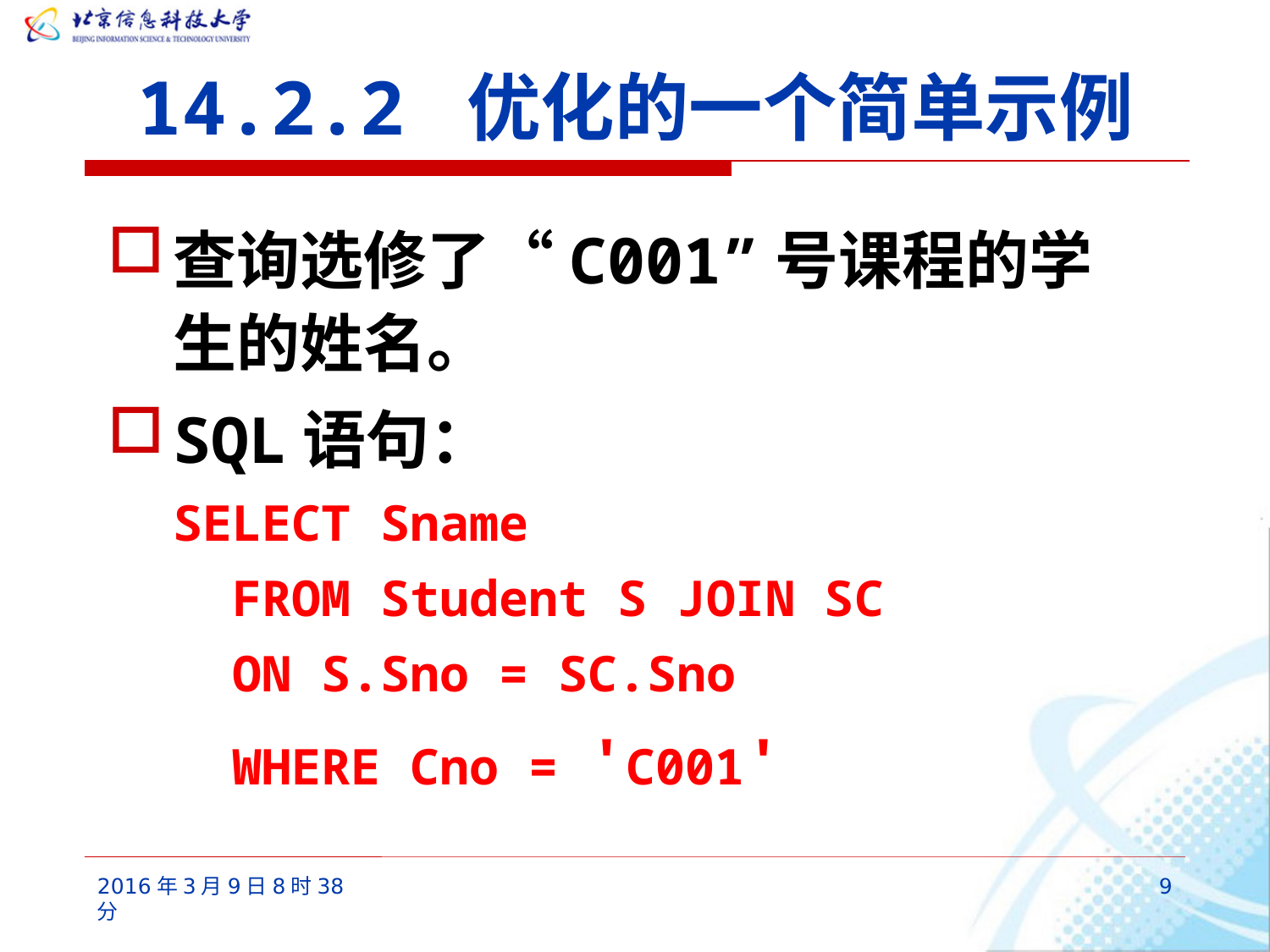

# 14.2.2 优化的一个简单示例
查询选修了“C001”号课程的学生的姓名。
SQL语句：
SELECT Sname
  FROM Student S JOIN SC
  ON S.Sno = SC.Sno
  WHERE Cno = 'C001'
2016年3月9日8时38分
9